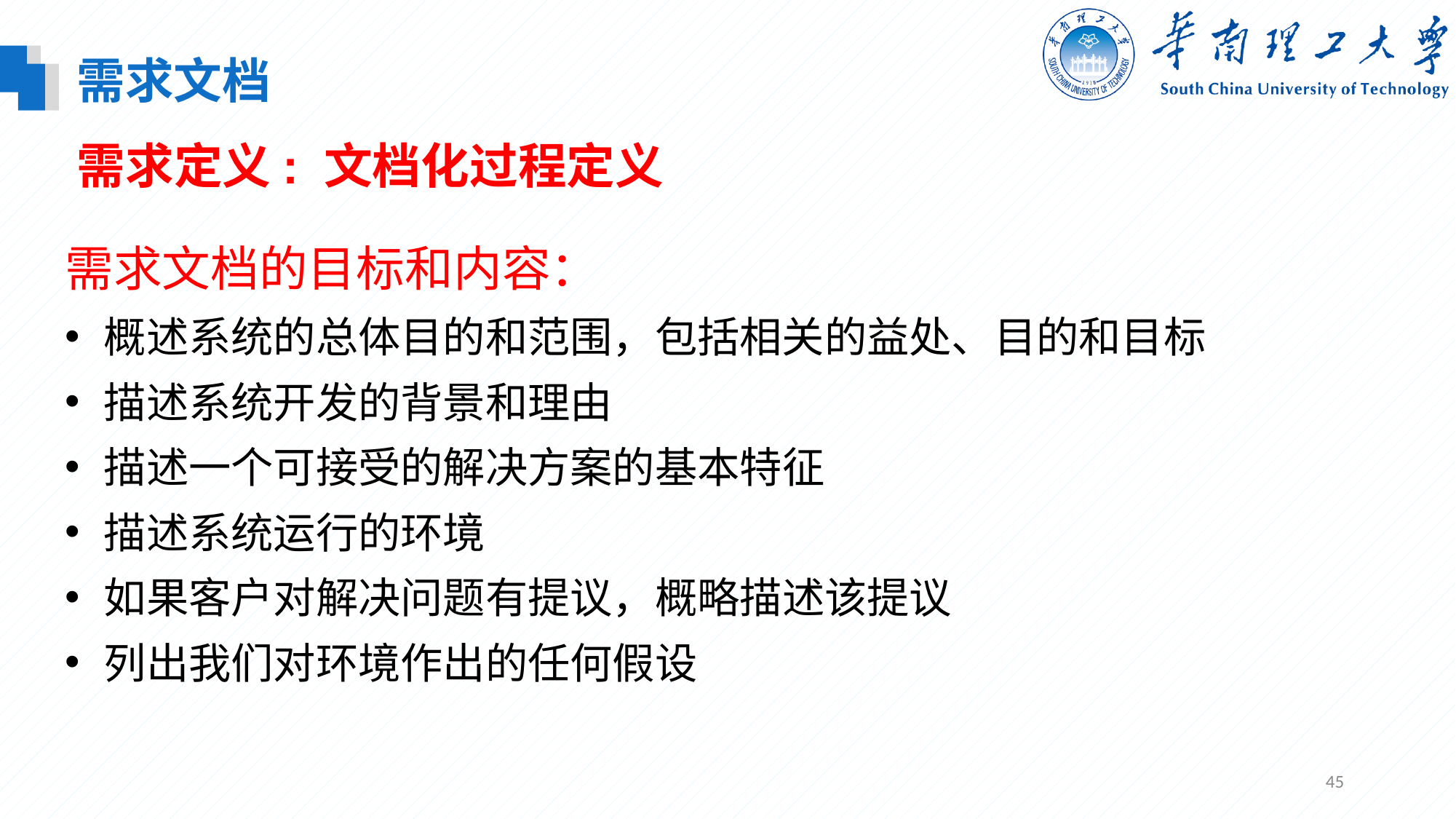

需求文档
# 需求定义: 文档化过程定义
需求文档的目标和内容：
概述系统的总体目的和范围，包括相关的益处、目的和目标
描述系统开发的背景和理由
描述一个可接受的解决方案的基本特征
描述系统运行的环境
如果客户对解决问题有提议，概略描述该提议
列出我们对环境作出的任何假设
45